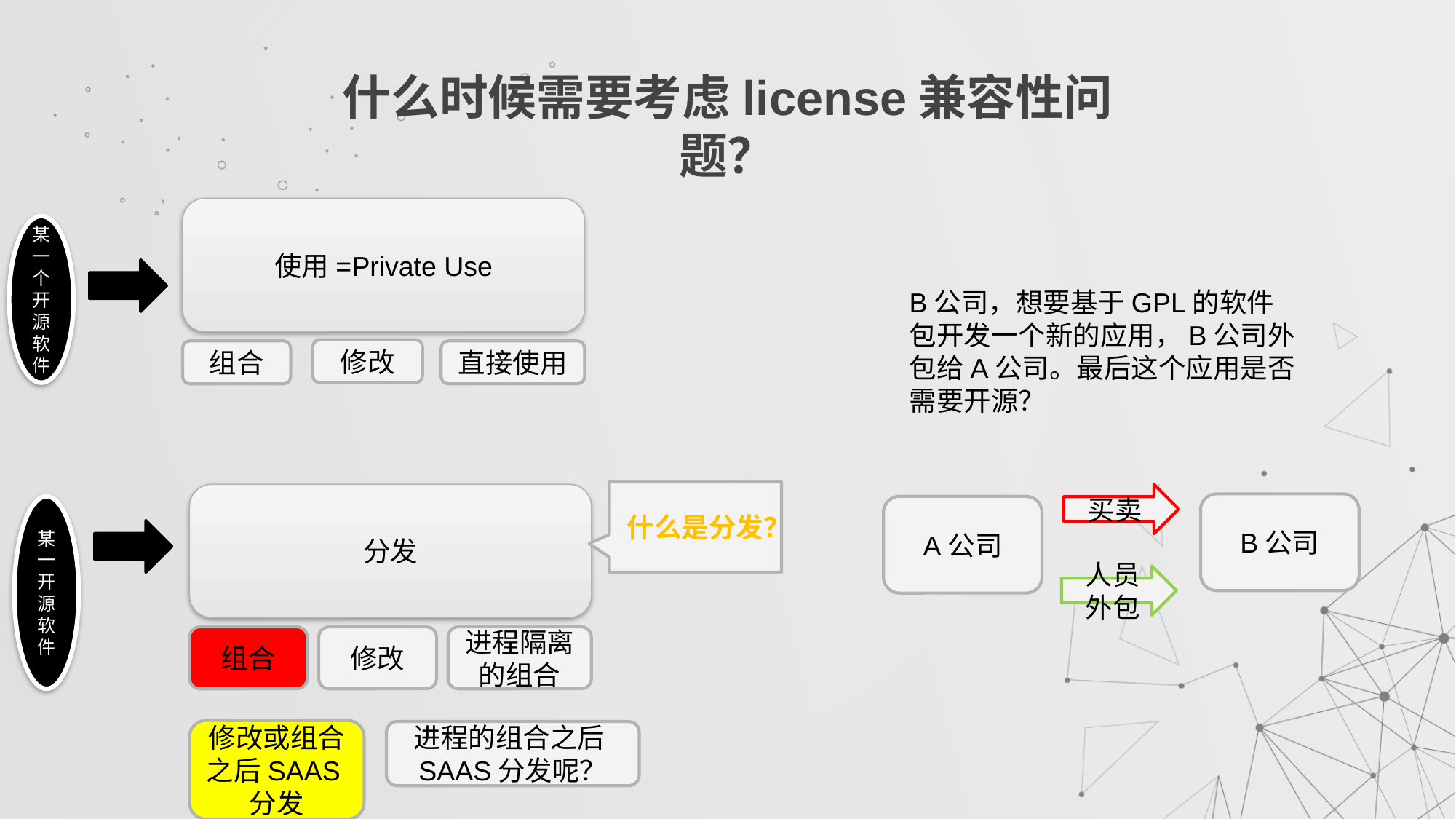

# 什么时候需要考虑license兼容性问题？
使用=Private Use
某一个开源软件

B公司，想要基于GPL的软件包开发一个新的应用，B公司外包给A公司。最后这个应用是否需要开源？
修改
组合
直接使用
什么是分发？
分发
买卖
B公司
某一
开源软件
A公司

人员外包
组合
修改
进程隔离的组合
修改或组合之后SAAS分发
进程的组合之后SAAS分发呢？